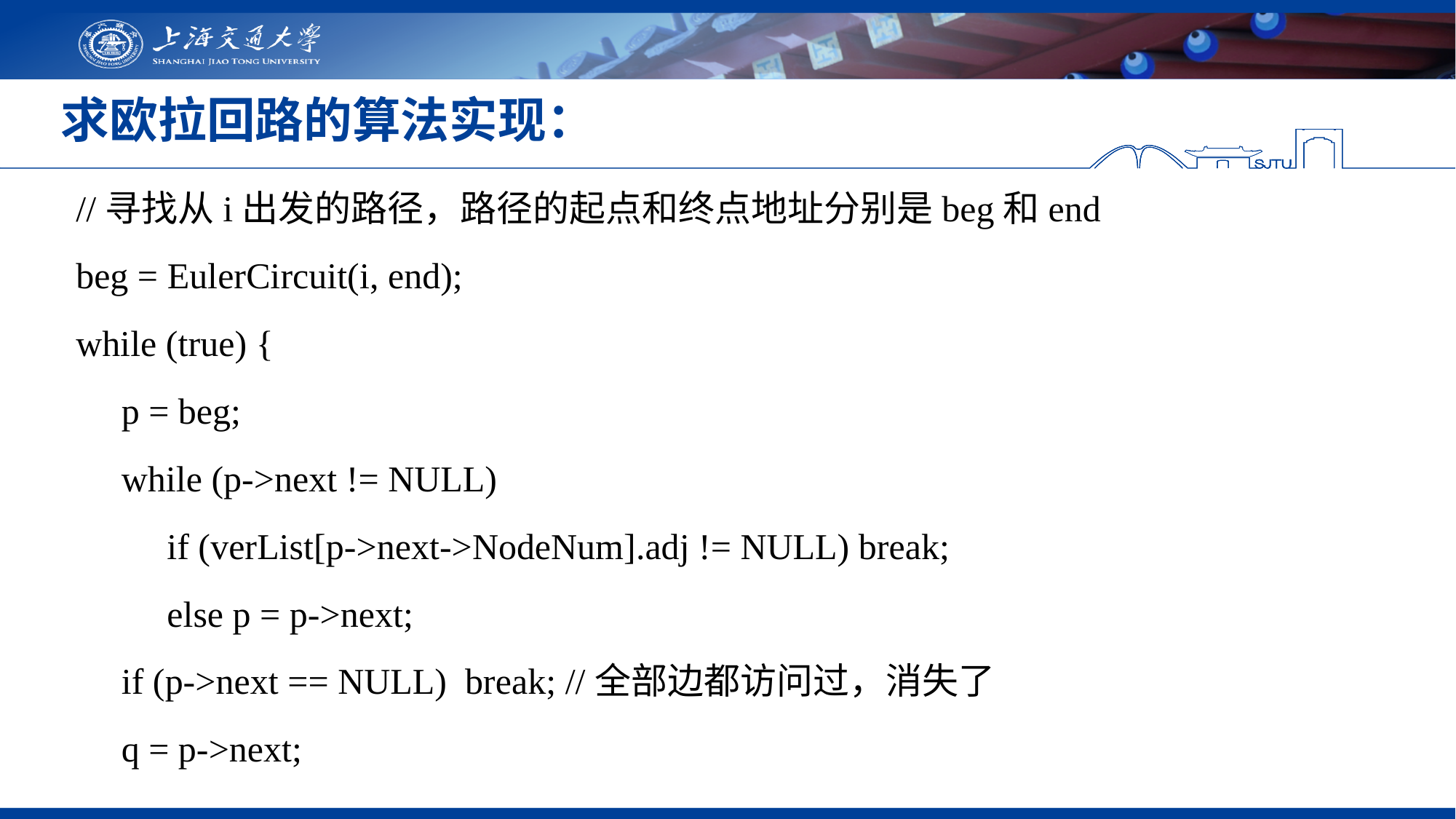

# 求欧拉回路的算法实现：
//寻找从i出发的路径，路径的起点和终点地址分别是beg和end
beg = EulerCircuit(i, end);
while (true) {
     p = beg;
     while (p->next != NULL)
          if (verList[p->next->NodeNum].adj != NULL) break;
          else p = p->next;
     if (p->next == NULL)  break; //全部边都访问过，消失了
     q = p->next;